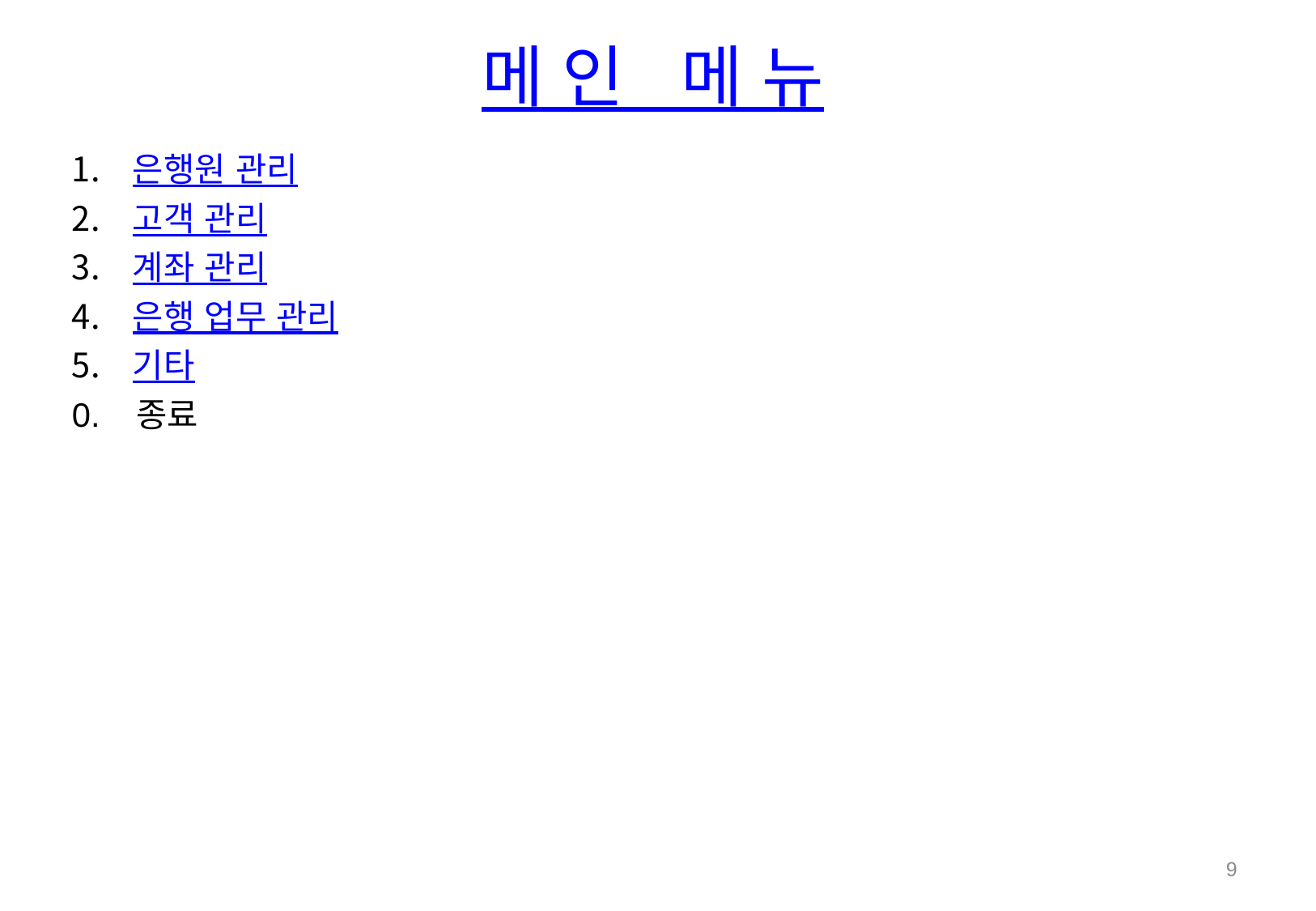

메 인   메 뉴
은행원 관리
고객 관리
계좌 관리
은행 업무 관리
기타
0.   종료

9